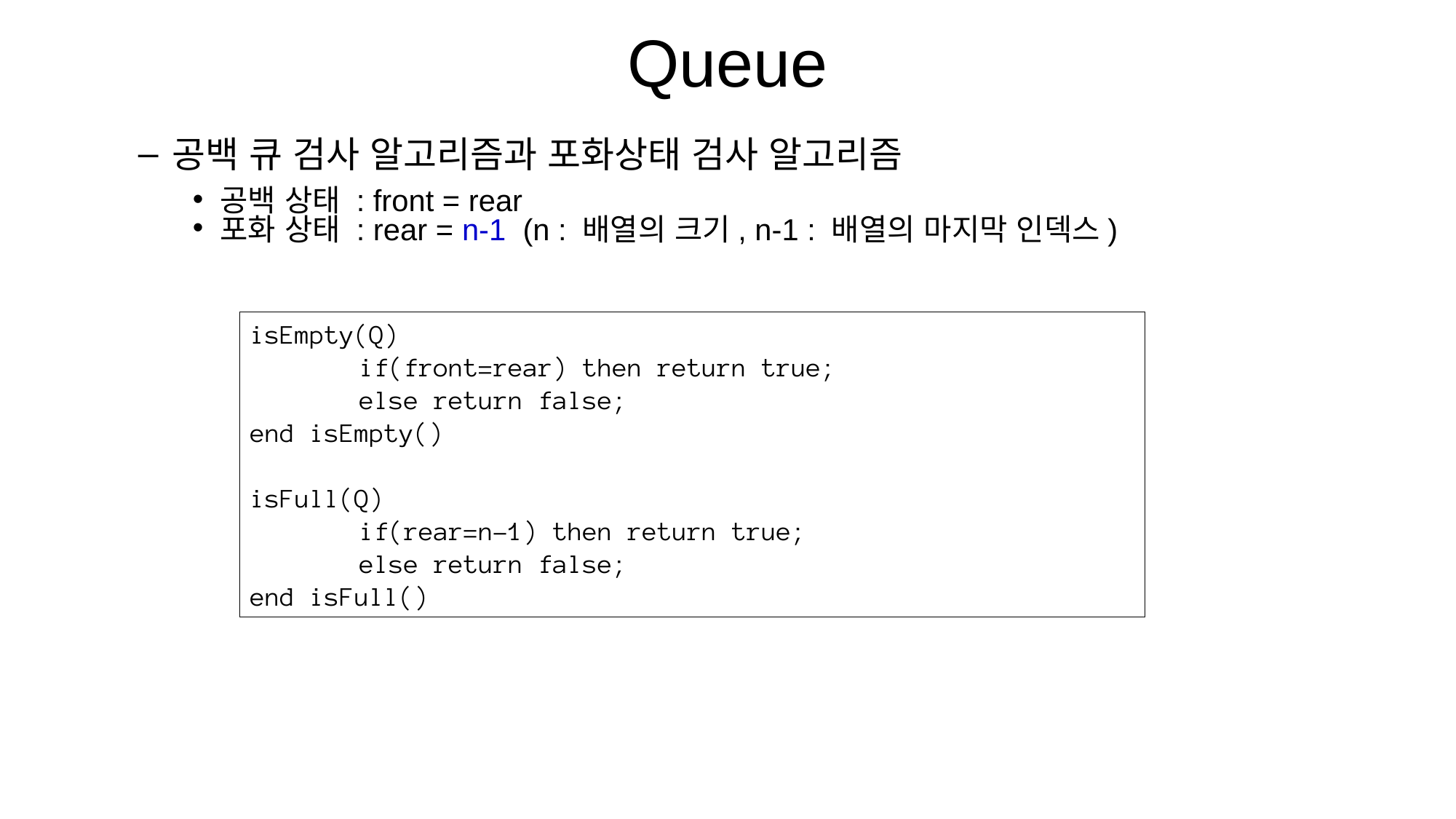

# Queue
공백 큐 검사 알고리즘과 포화상태 검사 알고리즘
공백 상태 : front = rear
포화 상태 : rear = n-1  (n : 배열의 크기, n-1 : 배열의 마지막 인덱스)

isEmpty(Q)
	if(front=rear) then return true;
	else return false;
end isEmpty()

isFull(Q)
	if(rear=n-1) then return true;
	else return false;
end isFull()